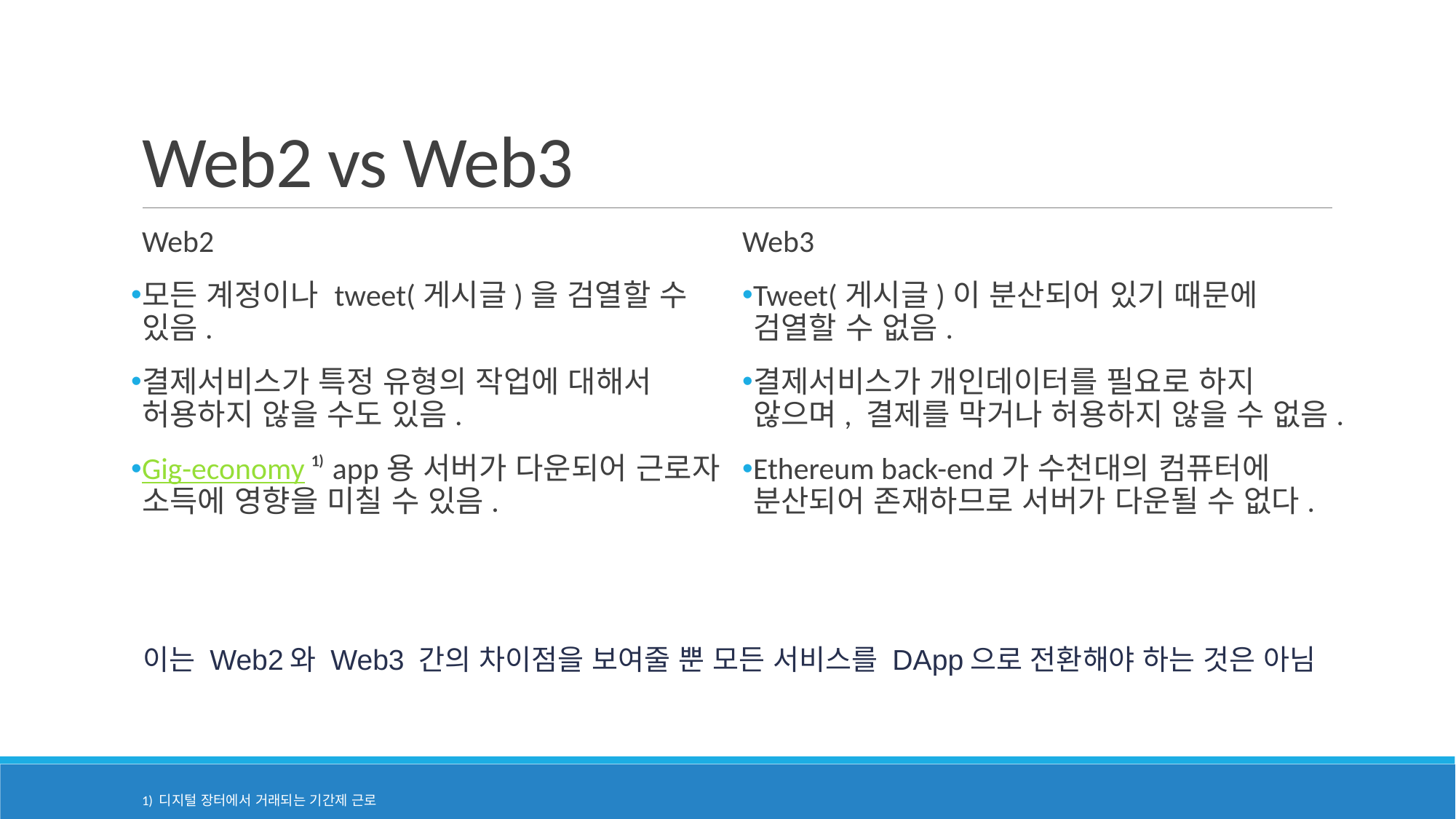

# Web2 vs Web3
Web2
모든 계정이나 tweet(게시글)을 검열할 수 있음.
결제서비스가 특정 유형의 작업에 대해서 허용하지 않을 수도 있음.
Gig-economy ¹⁾ app용 서버가 다운되어 근로자 소득에 영향을 미칠 수 있음.
Web3
Tweet(게시글)이 분산되어 있기 때문에 검열할 수 없음.
결제서비스가 개인데이터를 필요로 하지 않으며, 결제를 막거나 허용하지 않을 수 없음.
Ethereum back-end가 수천대의 컴퓨터에 분산되어 존재하므로 서버가 다운될 수 없다.
이는 Web2와 Web3 간의 차이점을 보여줄 뿐 모든 서비스를 DApp으로 전환해야 하는 것은 아님
1) 디지털 장터에서 거래되는 기간제 근로